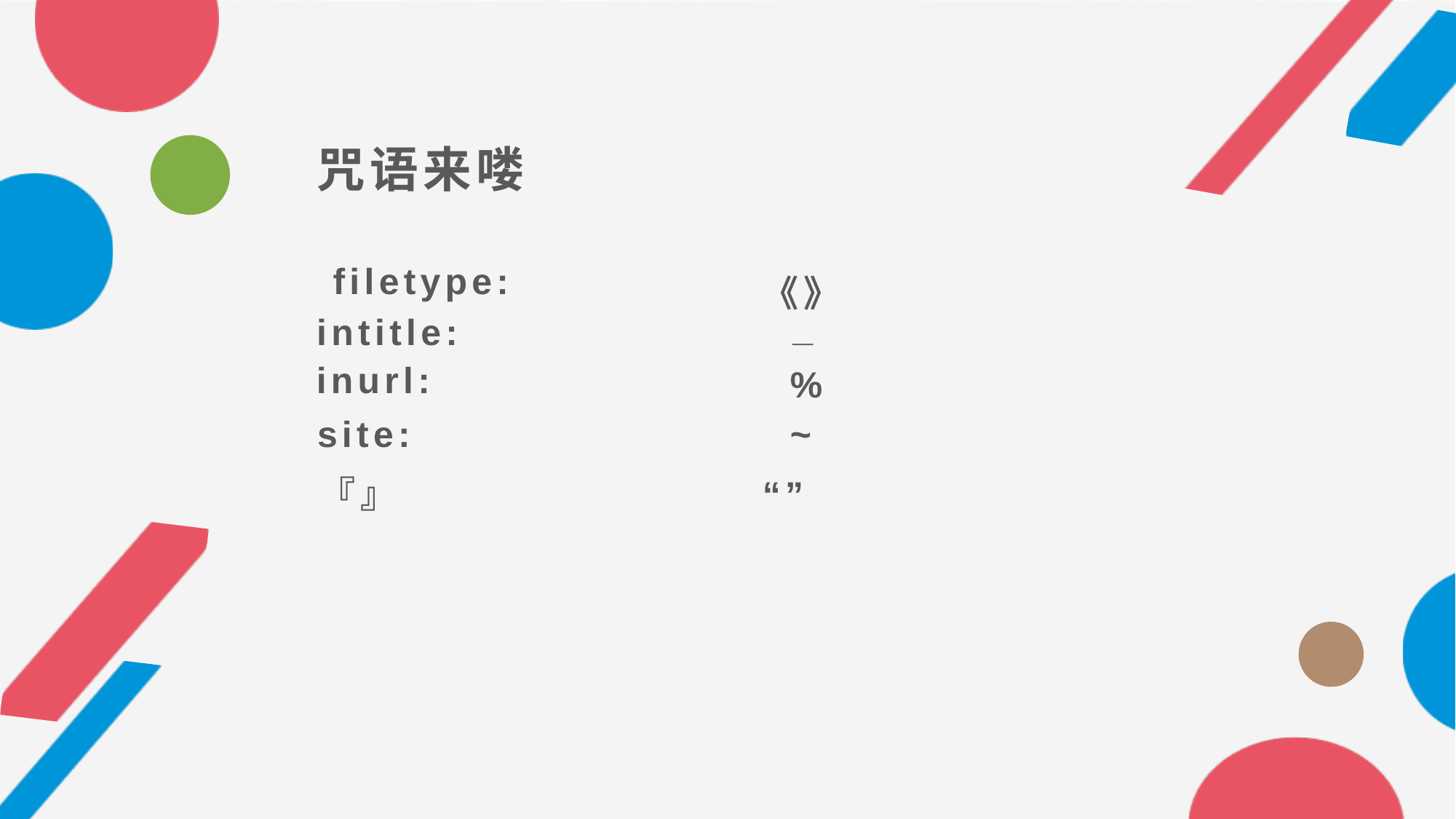

咒语来喽

filetype:
《》
_
intitle:
inurl:
%
site:
~
『』
“”